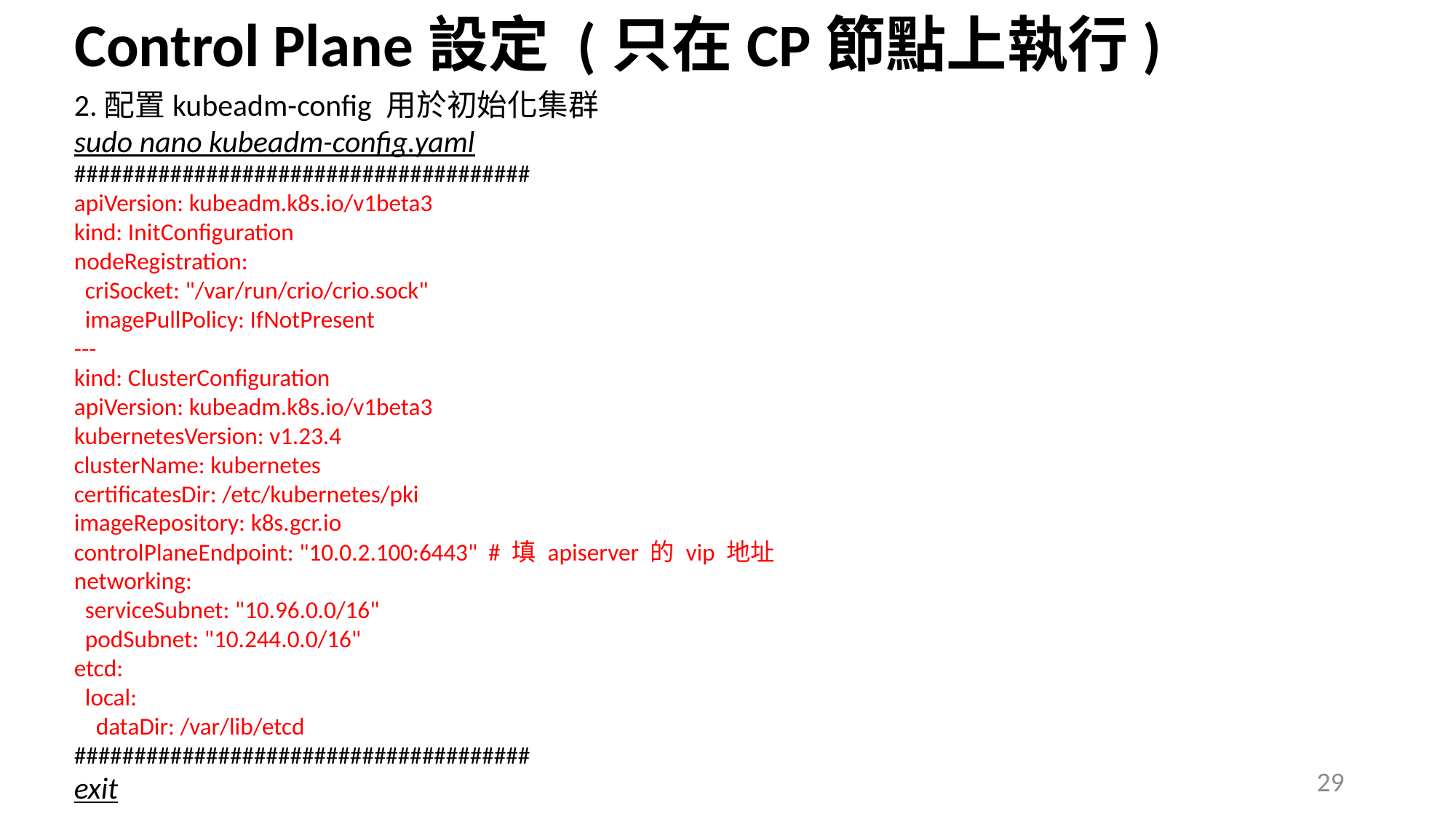

# Control Plane設定 (只在CP節點上執行)
2.配置kubeadm-config 用於初始化集群
sudo nano kubeadm-config.yaml
######################################
apiVersion: kubeadm.k8s.io/v1beta3
kind: InitConfiguration
nodeRegistration:
  criSocket: "/var/run/crio/crio.sock"
  imagePullPolicy: IfNotPresent
---
kind: ClusterConfiguration
apiVersion: kubeadm.k8s.io/v1beta3
kubernetesVersion: v1.23.4
clusterName: kubernetes
certificatesDir: /etc/kubernetes/pki
imageRepository: k8s.gcr.io
controlPlaneEndpoint: "10.0.2.100:6443"  # 填 apiserver 的 vip 地址
networking:
  serviceSubnet: "10.96.0.0/16"
  podSubnet: "10.244.0.0/16"
etcd:
  local:
    dataDir: /var/lib/etcd
######################################
exit
29